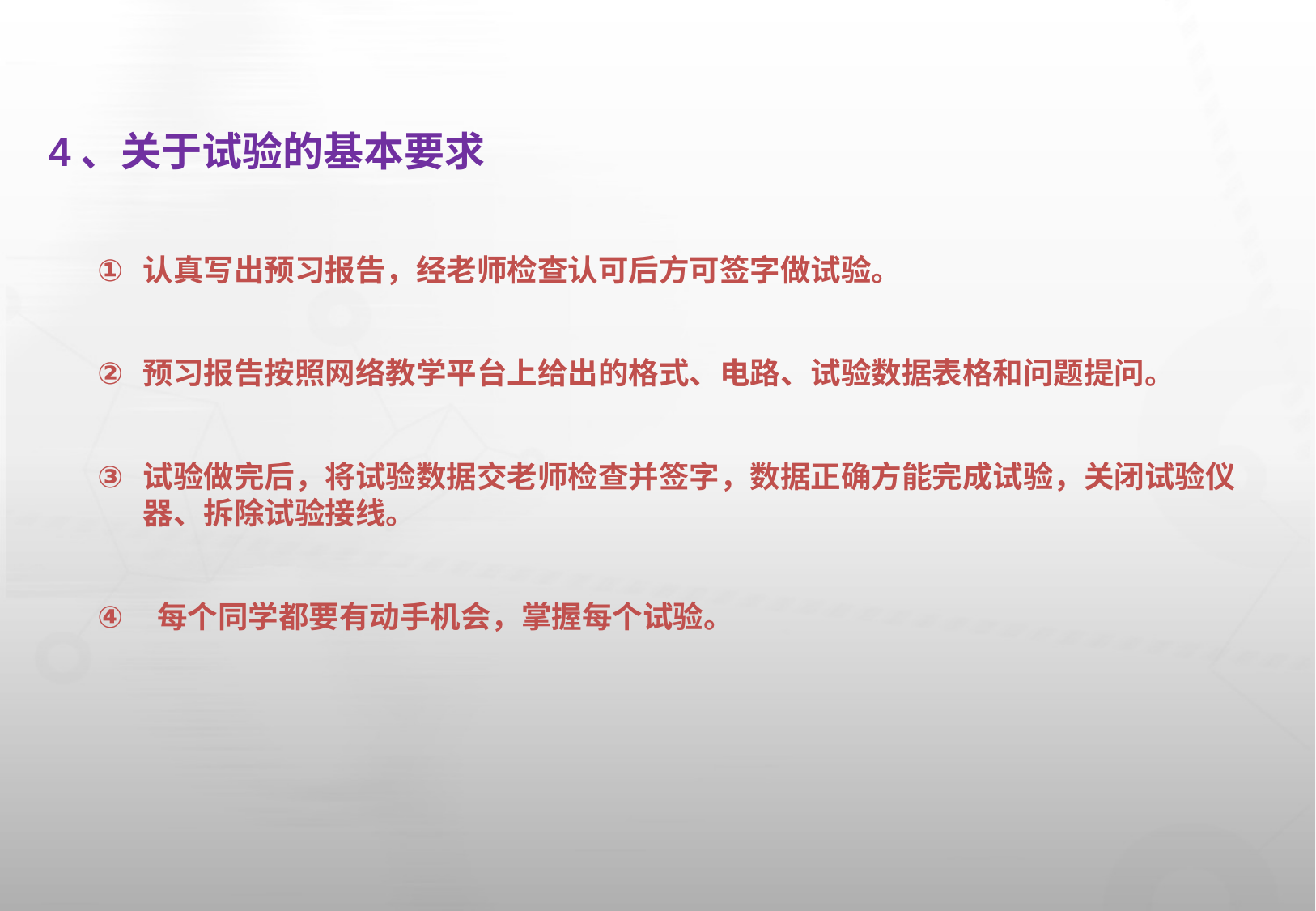

# 4、关于试验的基本要求
认真写出预习报告，经老师检查认可后方可签字做试验。

预习报告按照网络教学平台上给出的格式、电路、试验数据表格和问题提问。

试验做完后，将试验数据交老师检查并签字，数据正确方能完成试验，关闭试验仪器、拆除试验接线。

 每个同学都要有动手机会，掌握每个试验。